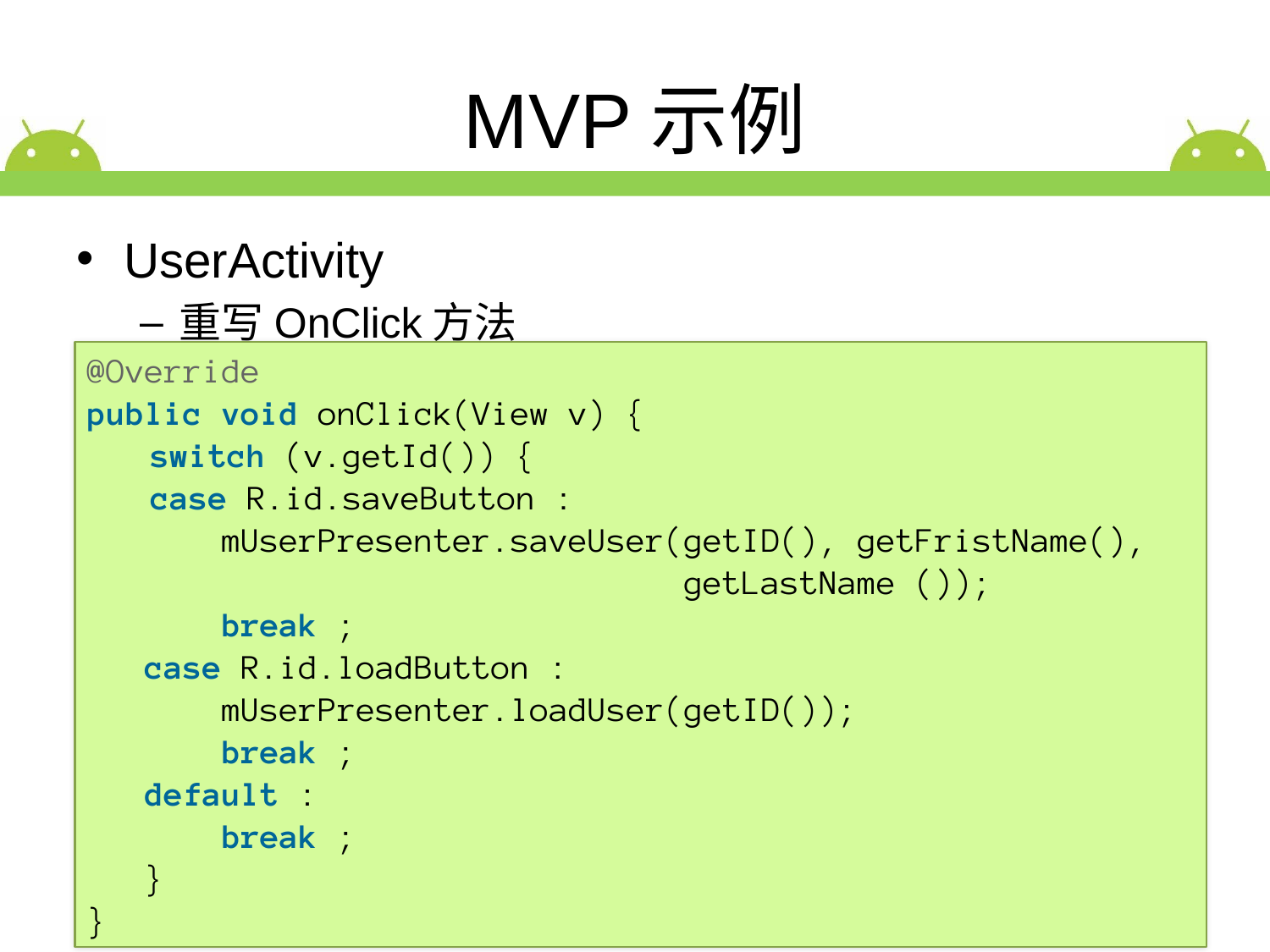

# MVP示例
UserActivity
重写OnClick方法
@Override
public void onClick(View v) {
switch (v.getId()) {
case R.id.saveButton :
       mUserPresenter.saveUser(getID(), getFristName(),
                               getLastName ());
       break ;
   case R.id.loadButton :
       mUserPresenter.loadUser(getID());
       break ;
   default :
       break ;
   }
}